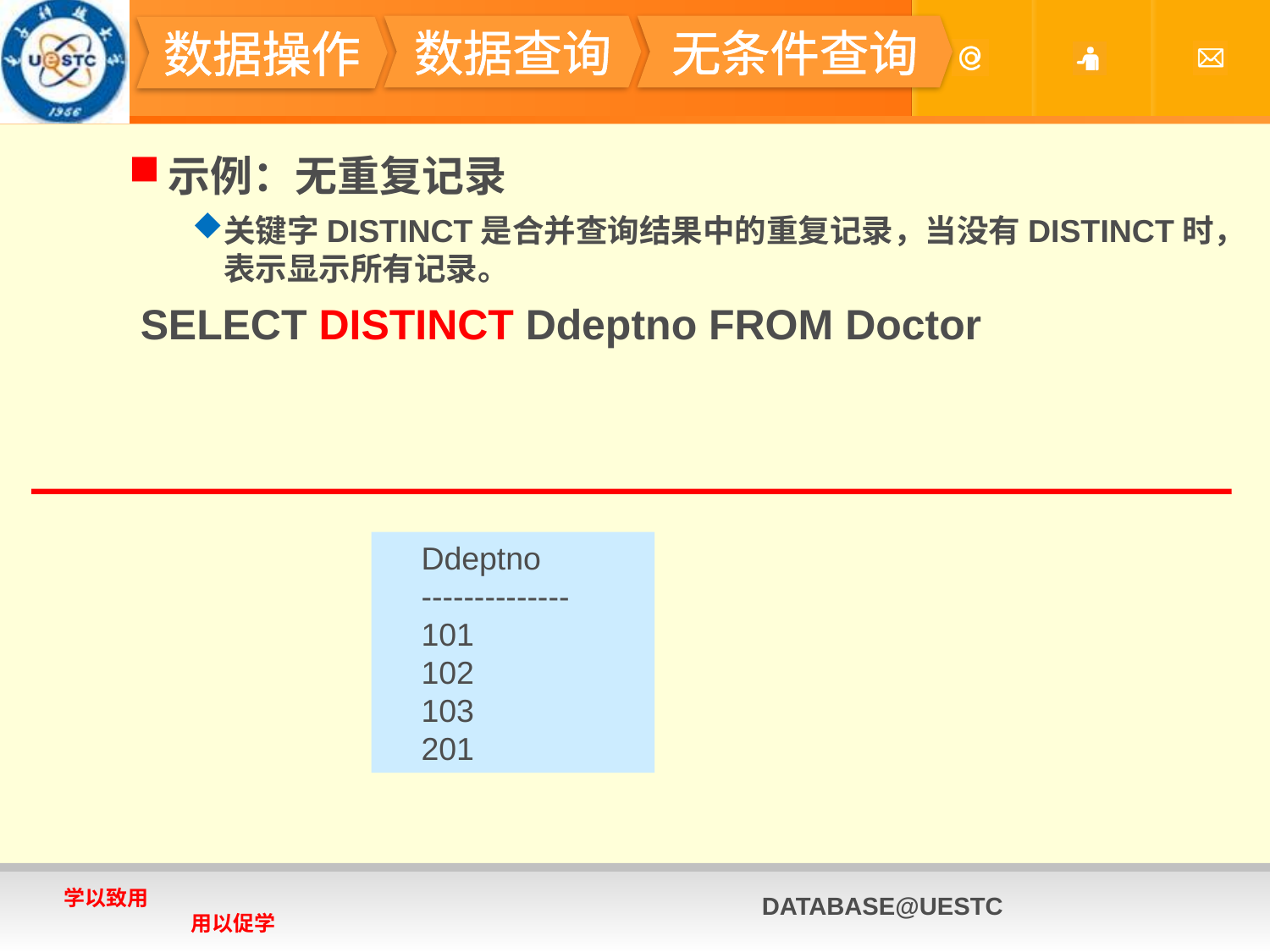

#
数据查询
无条件查询
数据操作
示例：无重复记录
关键字DISTINCT是合并查询结果中的重复记录，当没有DISTINCT时，表示显示所有记录。
 SELECT DISTINCT Ddeptno FROM Doctor

Ddeptno
--------------
101
102
103
201